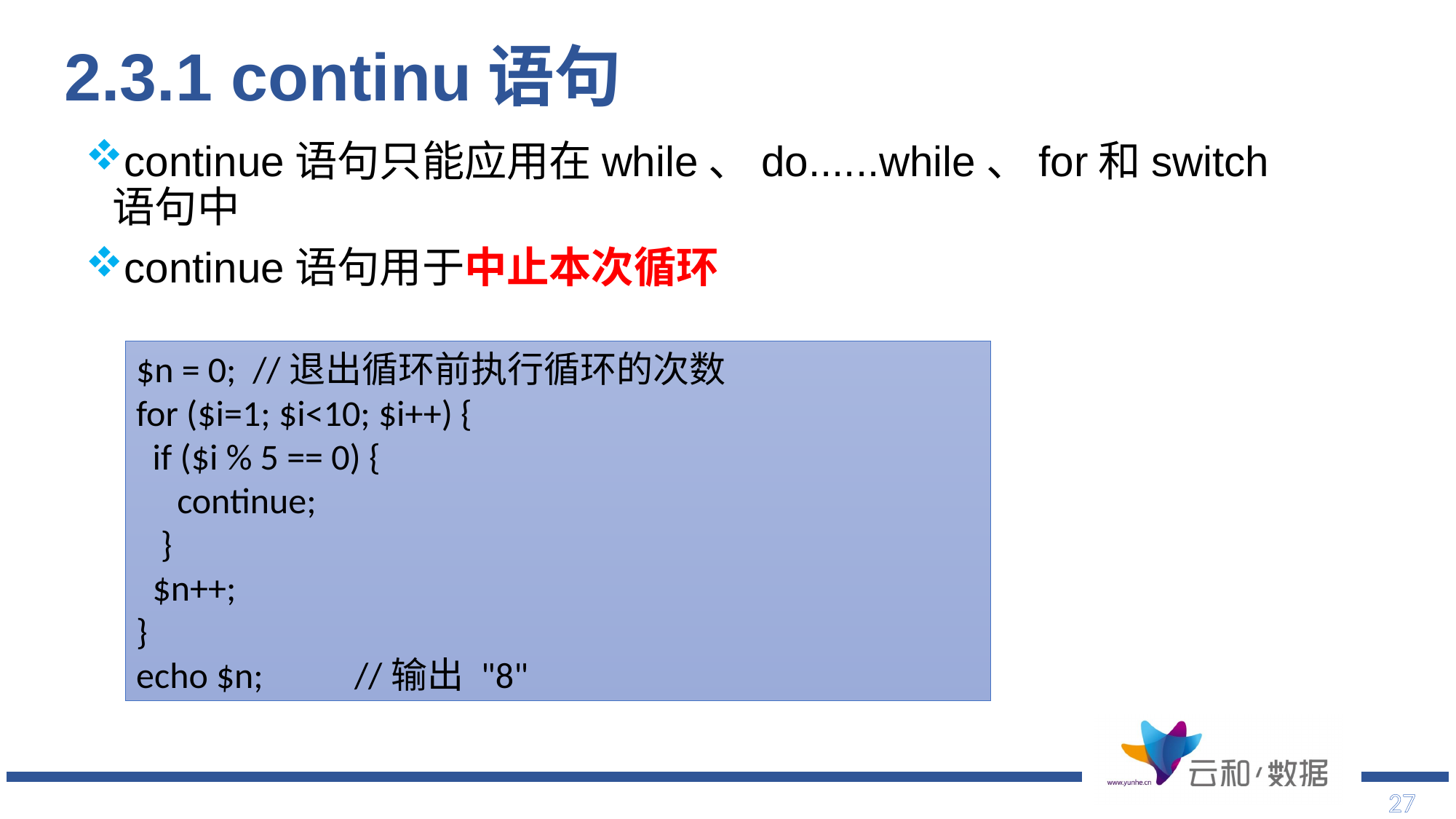

# 2.3.1 continu语句
continue语句只能应用在while、do......while、for和switch语句中
continue语句用于中止本次循环
$n = 0;  //退出循环前执行循环的次数
for ($i=1; $i<10; $i++) {
  if ($i % 5 == 0) {
     continue;
   }
  $n++;
}
echo $n;	//输出 "8"